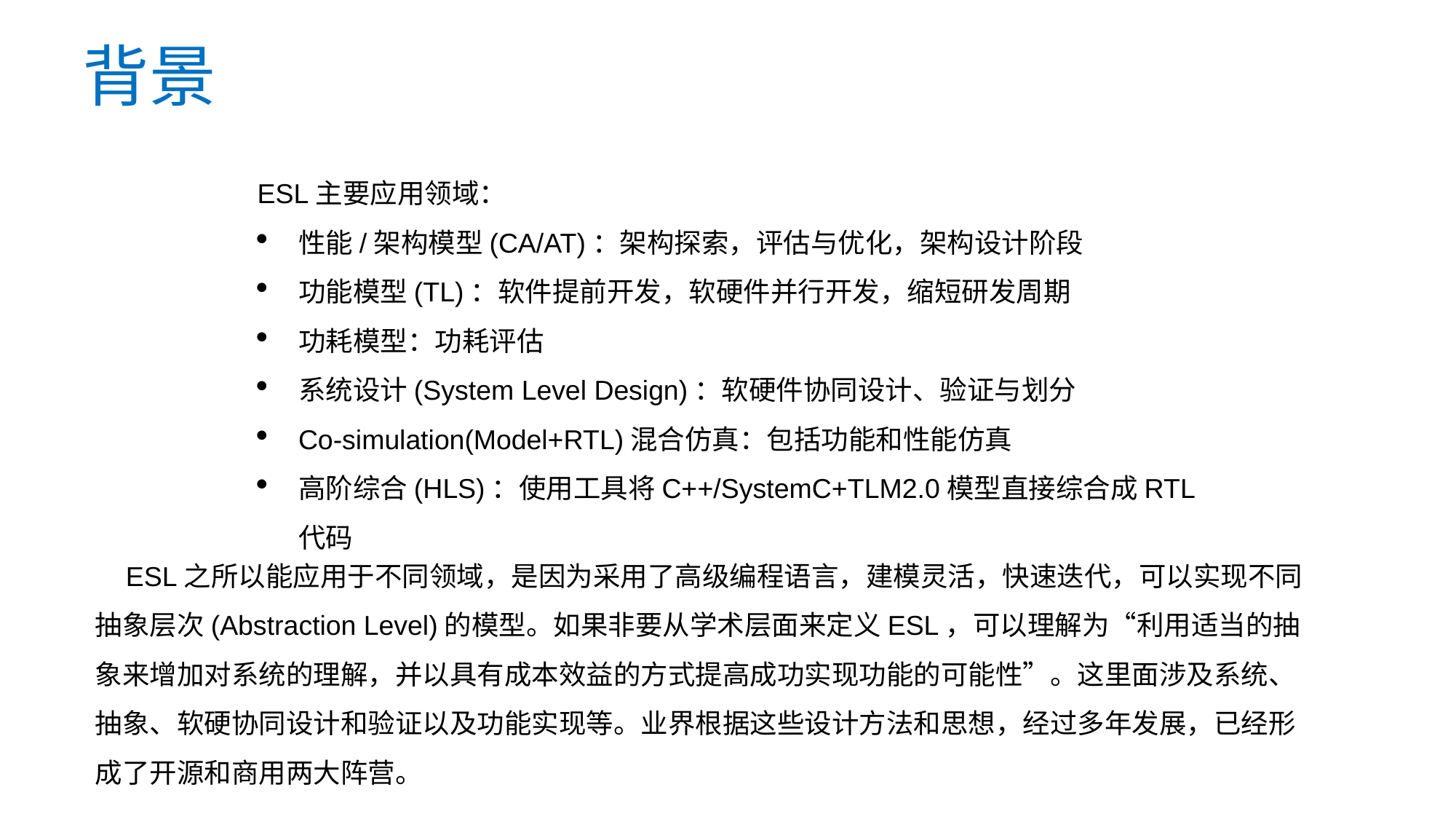

# 背景
ESL主要应用领域：
性能/架构模型(CA/AT)：架构探索，评估与优化，架构设计阶段
功能模型(TL)：软件提前开发，软硬件并行开发，缩短研发周期
功耗模型：功耗评估
系统设计(System Level Design)：软硬件协同设计、验证与划分
Co-simulation(Model+RTL)混合仿真：包括功能和性能仿真
高阶综合(HLS)：使用工具将C++/SystemC+TLM2.0模型直接综合成RTL代码
    ESL之所以能应用于不同领域，是因为采用了高级编程语言，建模灵活，快速迭代，可以实现不同抽象层次(Abstraction Level)的模型。如果非要从学术层面来定义ESL，可以理解为“利用适当的抽象来增加对系统的理解，并以具有成本效益的方式提高成功实现功能的可能性”。这里面涉及系统、抽象、软硬协同设计和验证以及功能实现等。业界根据这些设计方法和思想，经过多年发展，已经形成了开源和商用两大阵营。